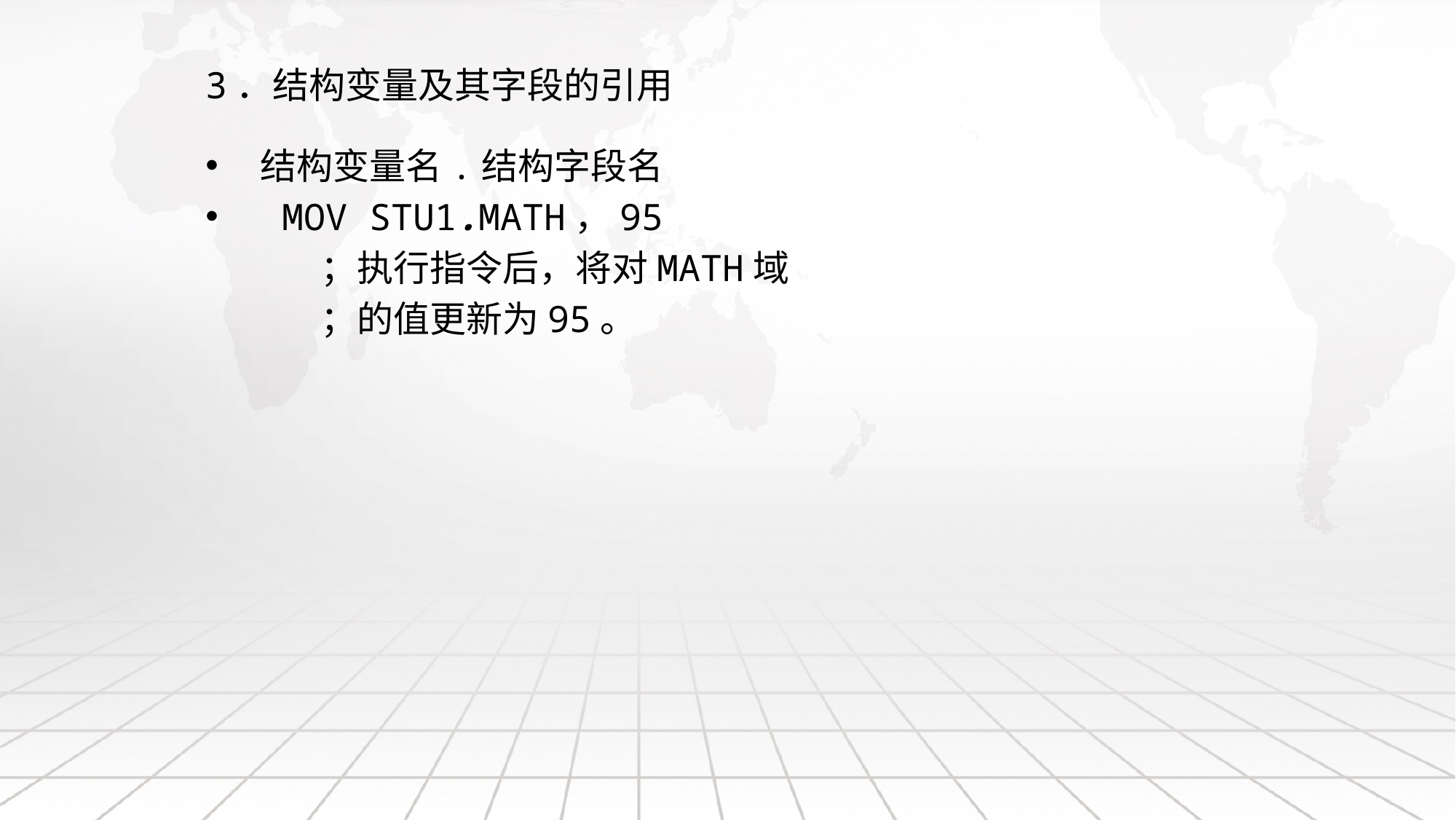

# 3．结构变量及其字段的引用
结构变量名.结构字段名
 MOV	STU1.MATH，95
             ；执行指令后，将对MATH域
             ；的值更新为95。